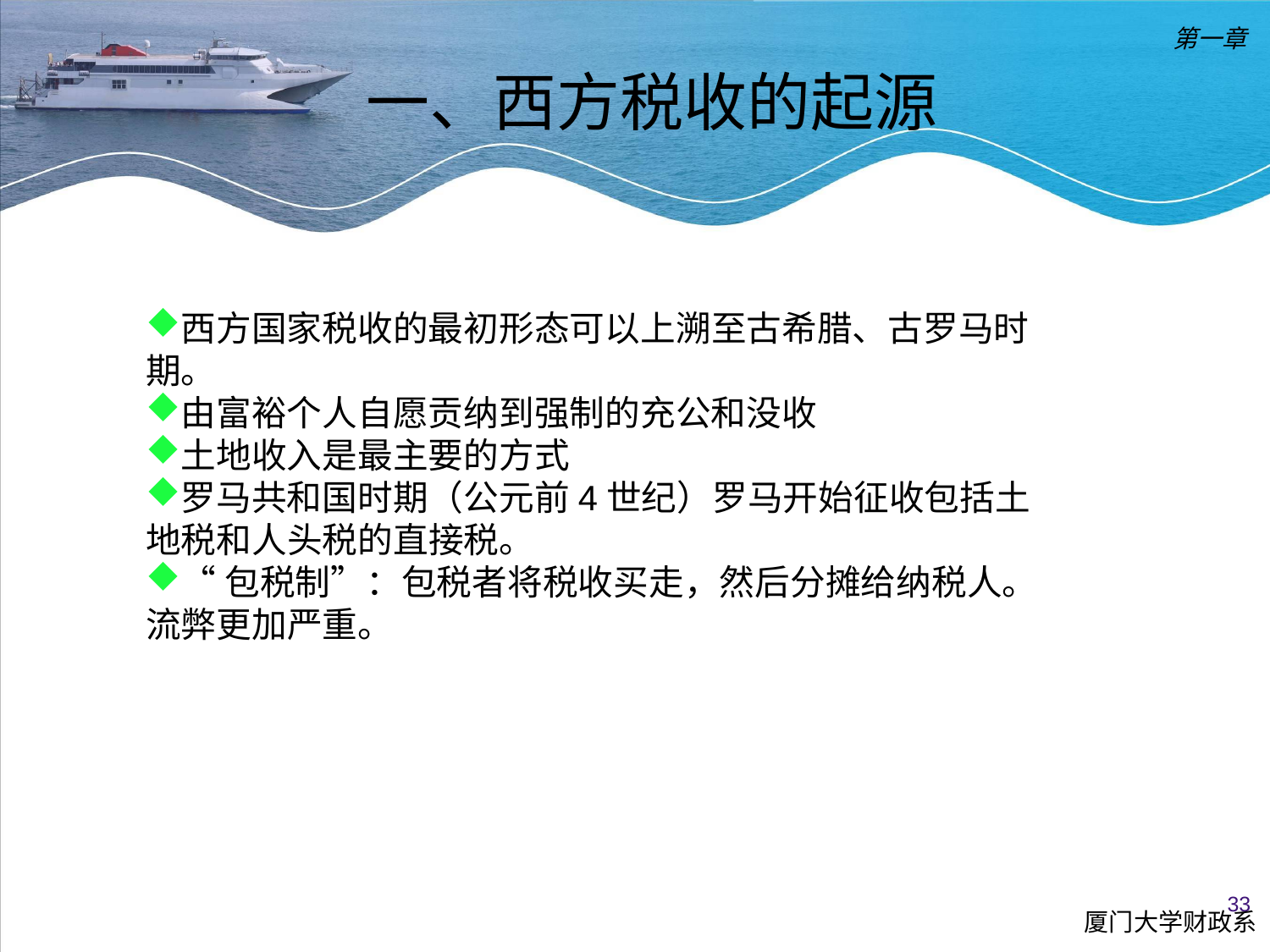

第一章
一、西方税收的起源
西方国家税收的最初形态可以上溯至古希腊、古罗马时期。
由富裕个人自愿贡纳到强制的充公和没收
土地收入是最主要的方式
罗马共和国时期（公元前4世纪）罗马开始征收包括土地税和人头税的直接税。
“包税制”：包税者将税收买走，然后分摊给纳税人。流弊更加严重。
33
厦门大学财政系